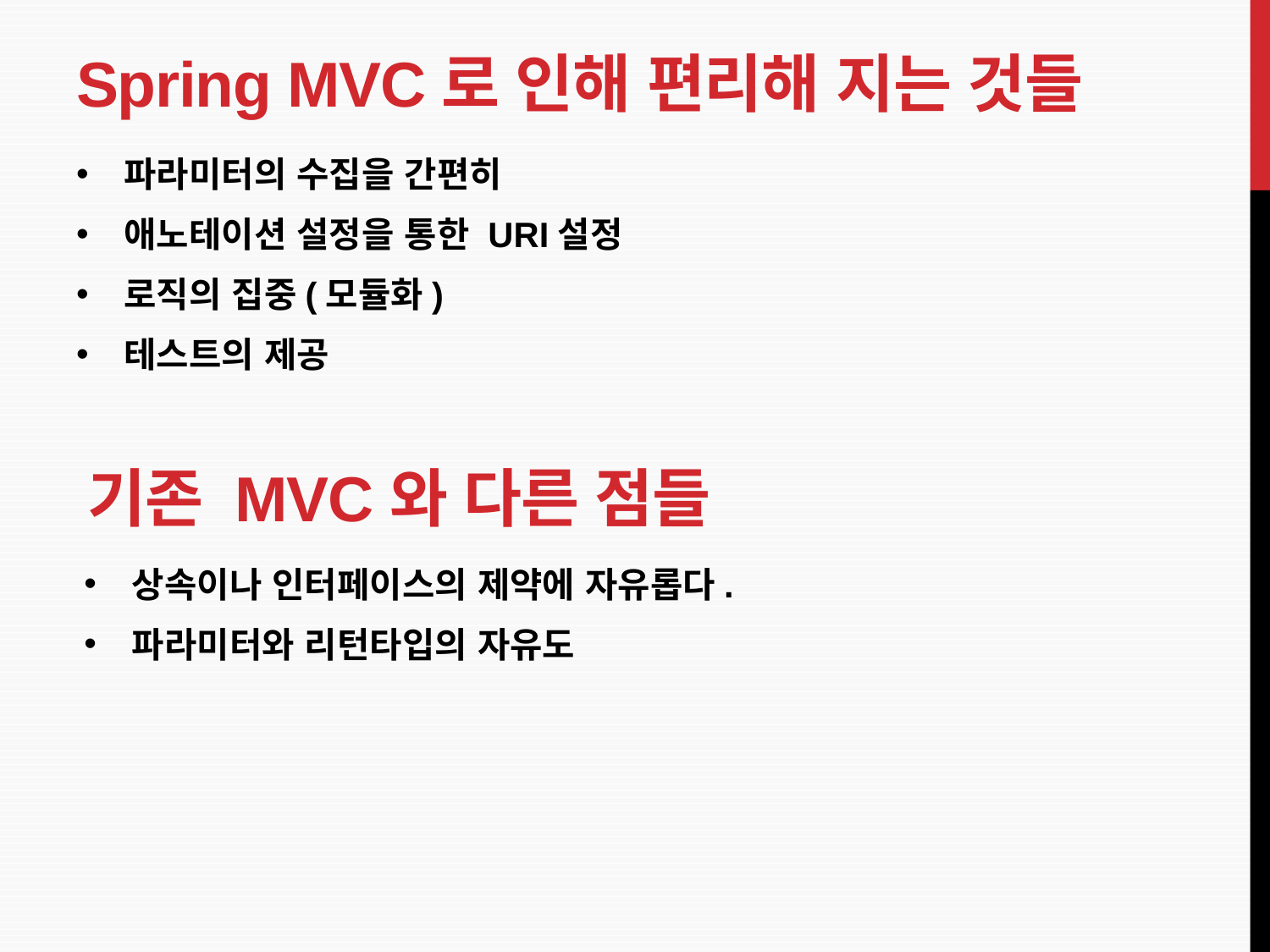

# Spring MVC로 인해 편리해 지는 것들
파라미터의 수집을 간편히
애노테이션 설정을 통한 URI설정
로직의 집중(모듈화)
테스트의 제공
기존 MVC와 다른 점들
상속이나 인터페이스의 제약에 자유롭다.
파라미터와 리턴타입의 자유도